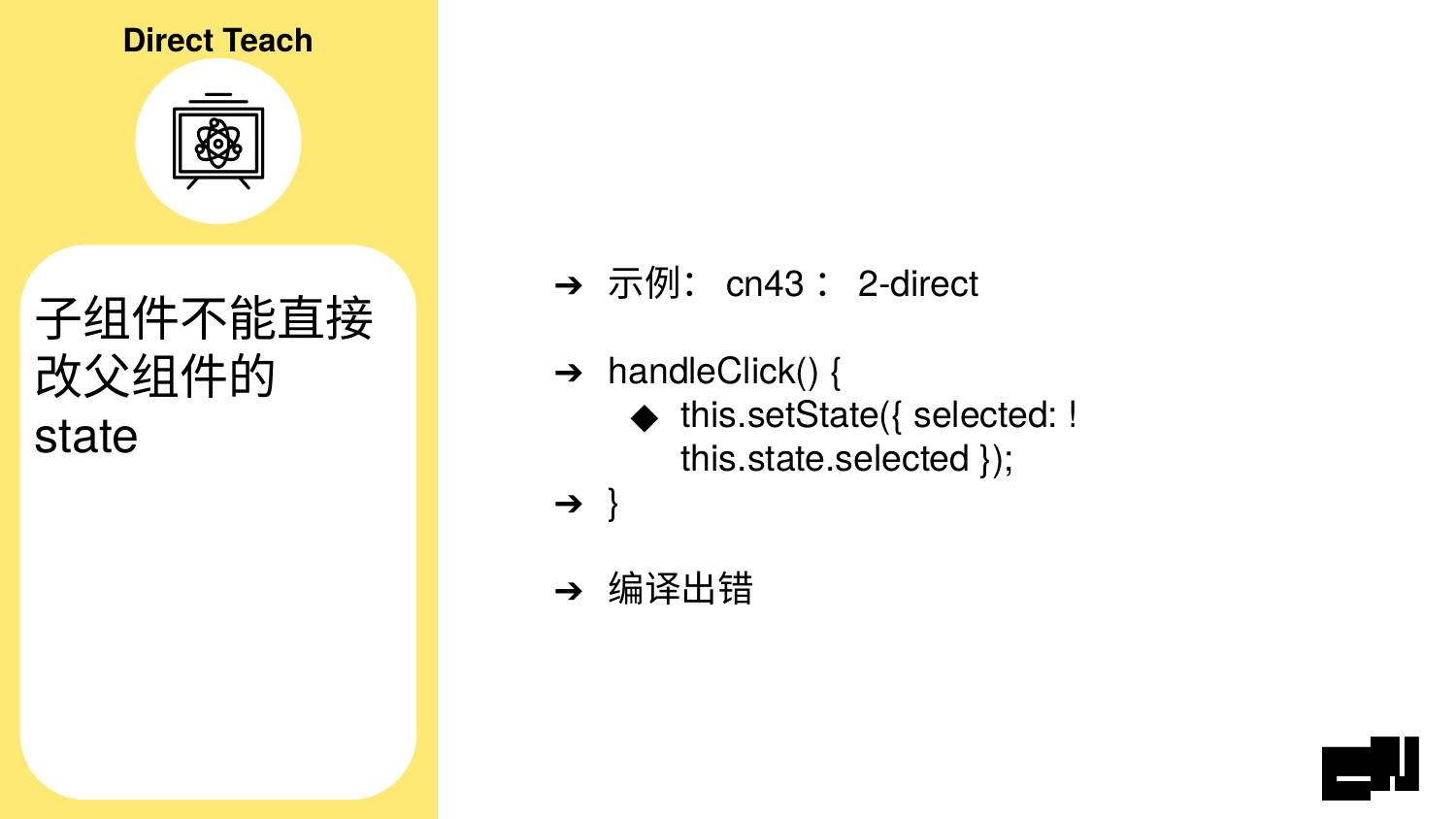

示例：cn43：2-direct

handleClick() {
this.setState({ selected: !this.state.selected });
}

编译出错

# 子组件不能直接改父组件的 state